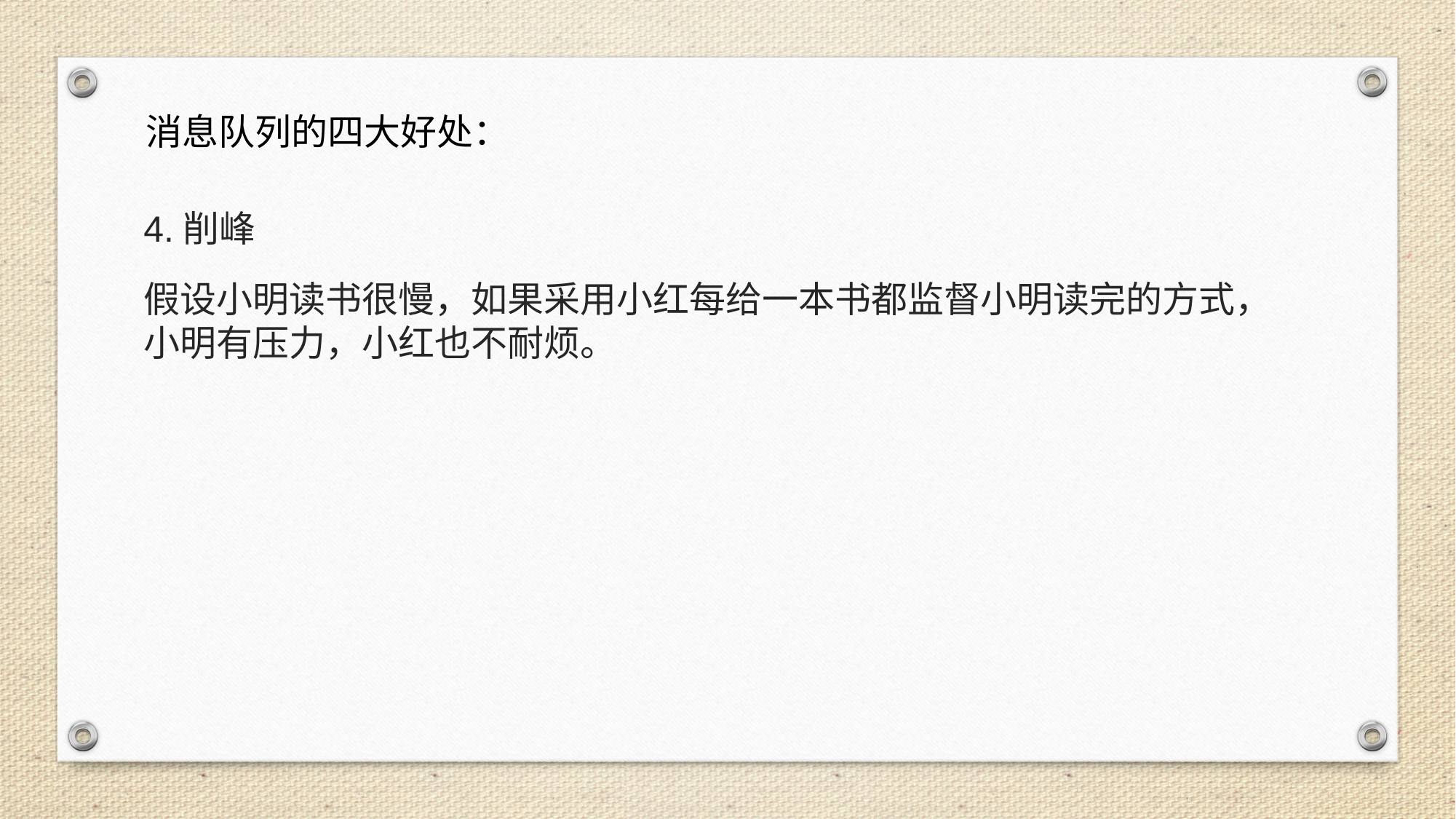

消息队列的四大好处：
4.削峰
假设小明读书很慢，如果采用小红每给一本书都监督小明读完的方式，小明有压力，小红也不耐烦。